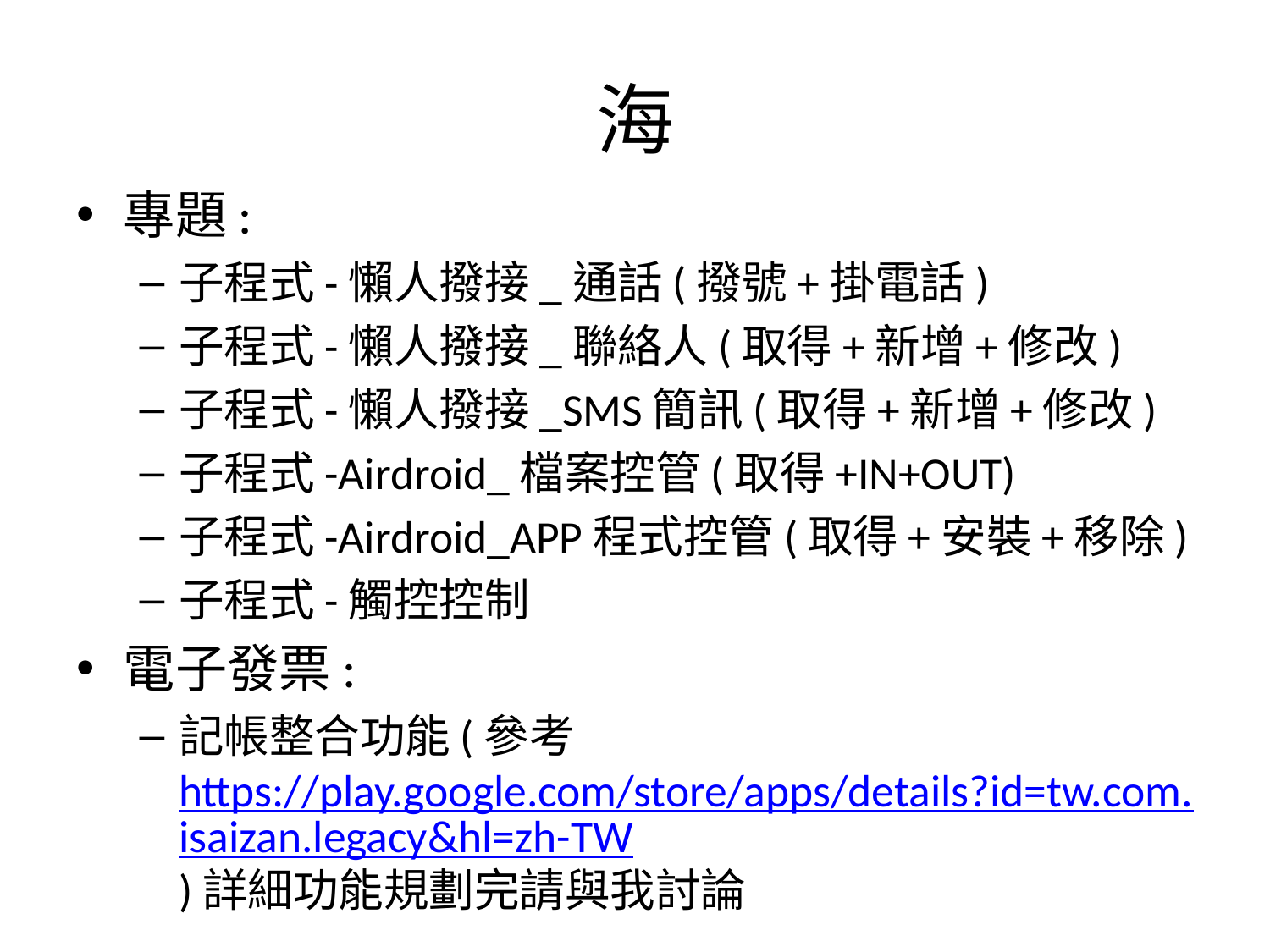

# 海
專題:
子程式-懶人撥接_通話(撥號+掛電話)
子程式-懶人撥接_聯絡人(取得+新增+修改)
子程式-懶人撥接_SMS簡訊(取得+新增+修改)
子程式-Airdroid_檔案控管(取得+IN+OUT)
子程式-Airdroid_APP程式控管(取得+安裝+移除)
子程式-觸控控制
電子發票:
記帳整合功能(參考https://play.google.com/store/apps/details?id=tw.com.isaizan.legacy&hl=zh-TW)詳細功能規劃完請與我討論